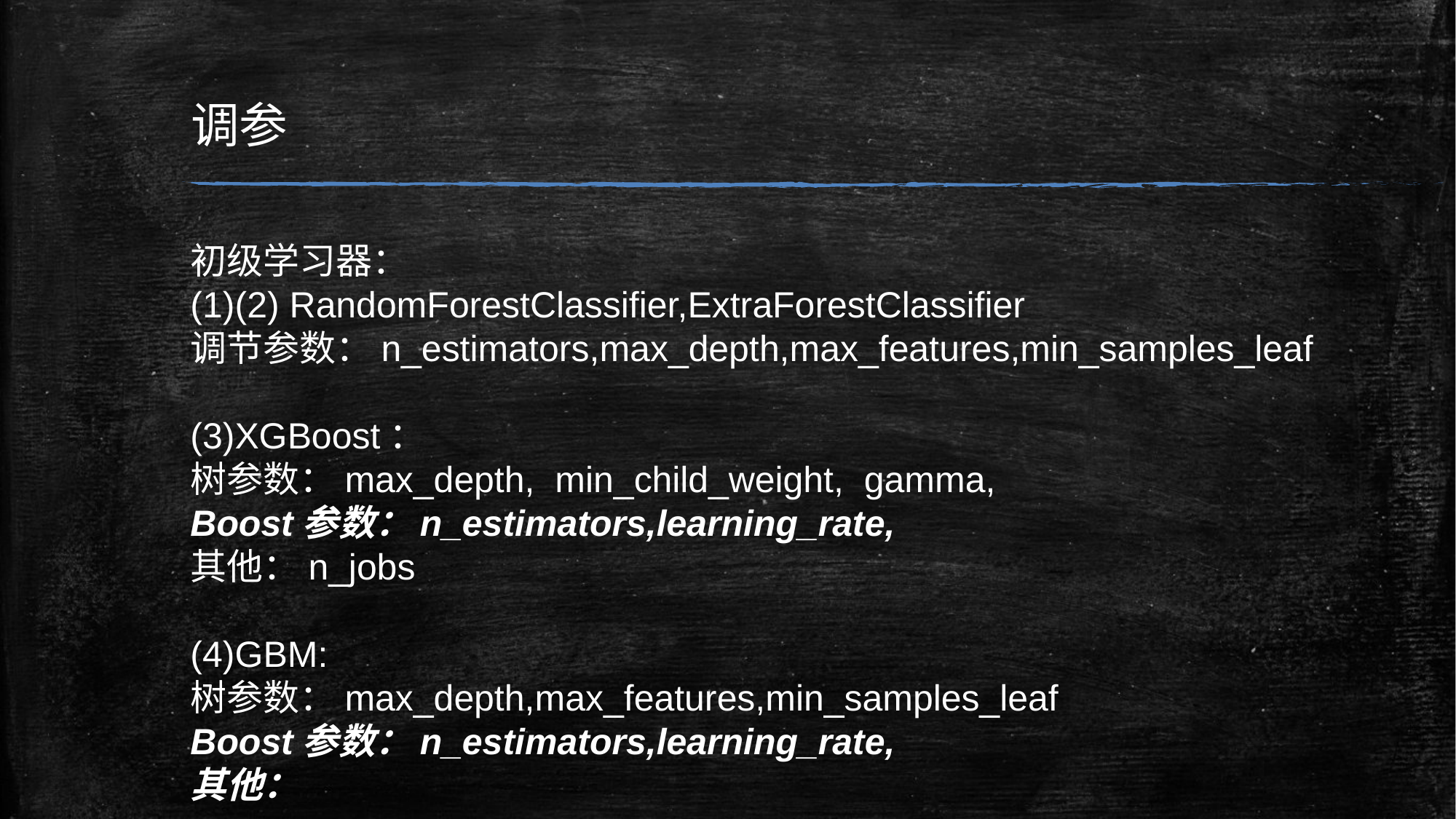

调参
初级学习器：
(1)(2) RandomForestClassifier,ExtraForestClassifier
调节参数：n_estimators,max_depth,max_features,min_samples_leaf

(3)XGBoost：
树参数：max_depth,  min_child_weight,  gamma,
Boost参数：n_estimators,learning_rate,
其他：n_jobs

(4)GBM:
树参数：max_depth,max_features,min_samples_leaf
Boost参数：n_estimators,learning_rate,
其他：